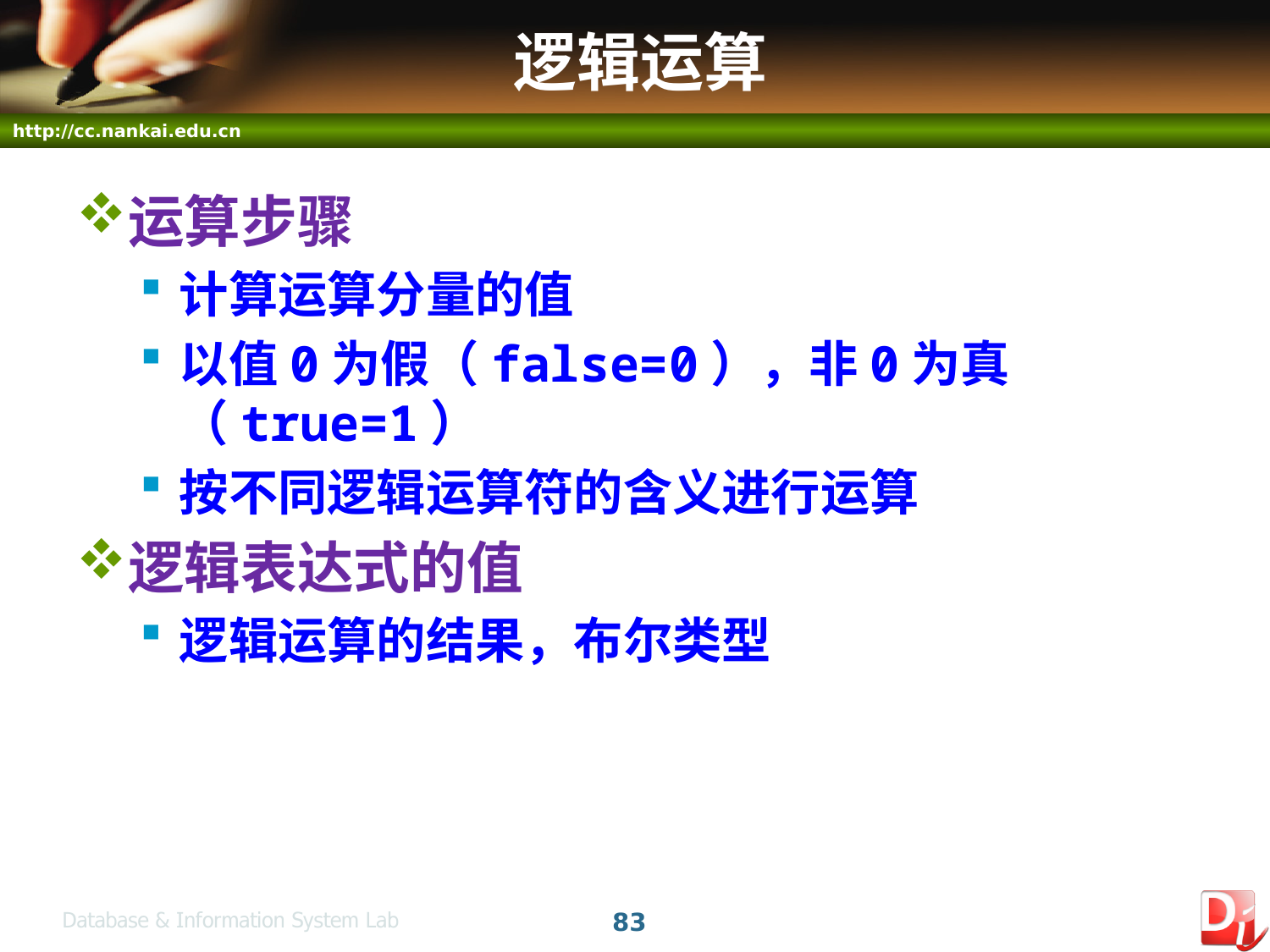

# 逻辑运算
运算步骤
计算运算分量的值
以值0为假（false=0），非0为真（true=1）
按不同逻辑运算符的含义进行运算
逻辑表达式的值
逻辑运算的结果，布尔类型

83
Database & Information System Lab